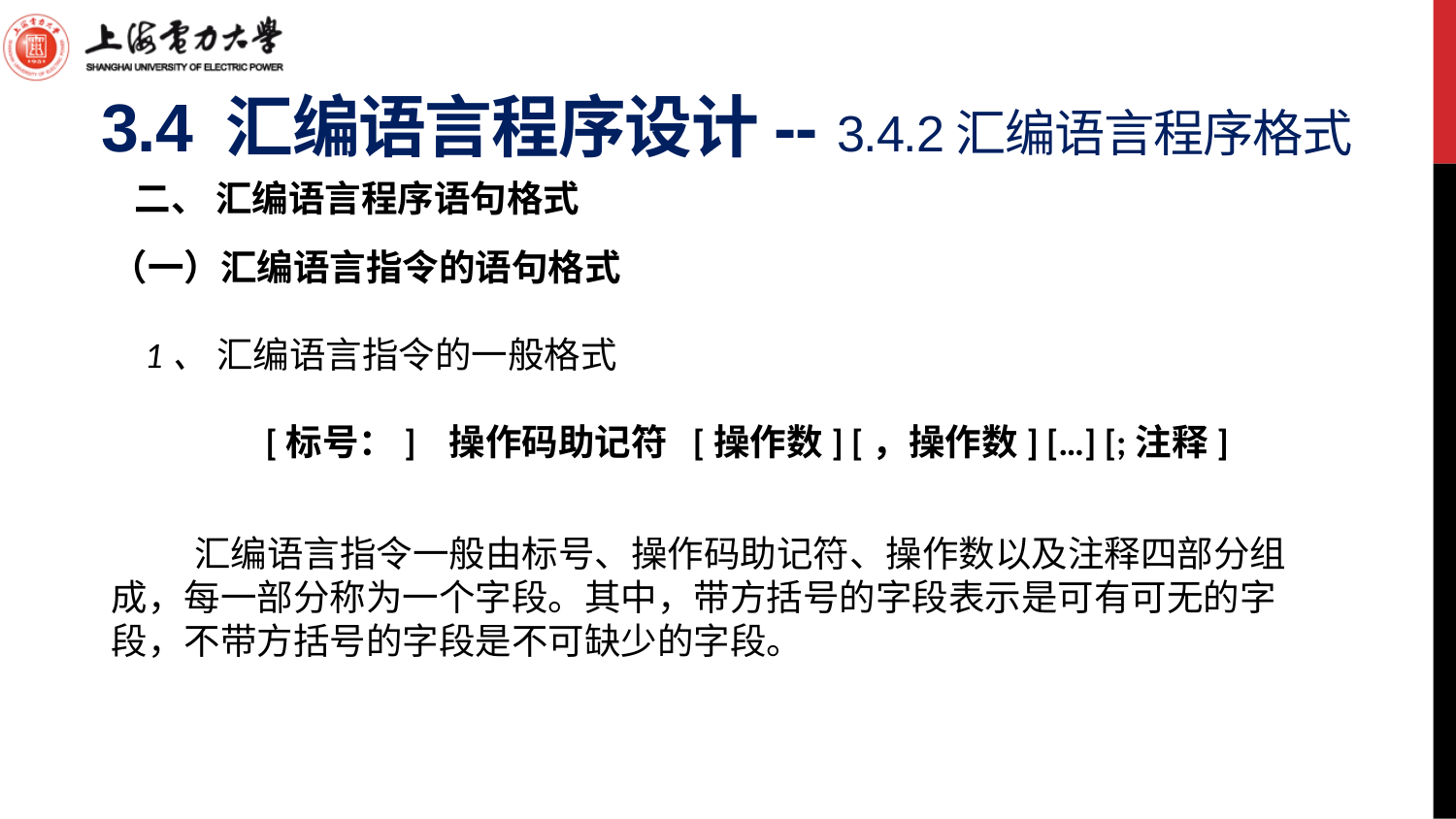

# 3.4 汇编语言程序设计-- 3.4.2汇编语言程序格式
二、 汇编语言程序语句格式

（一）汇编语言指令的语句格式

    1、 汇编语言指令的一般格式

	 [标号：]   操作码助记符  [操作数] [，操作数] […] [;注释]
         汇编语言指令一般由标号、操作码助记符、操作数以及注释四部分组成，每一部分称为一个字段。其中，带方括号的字段表示是可有可无的字段，不带方括号的字段是不可缺少的字段。